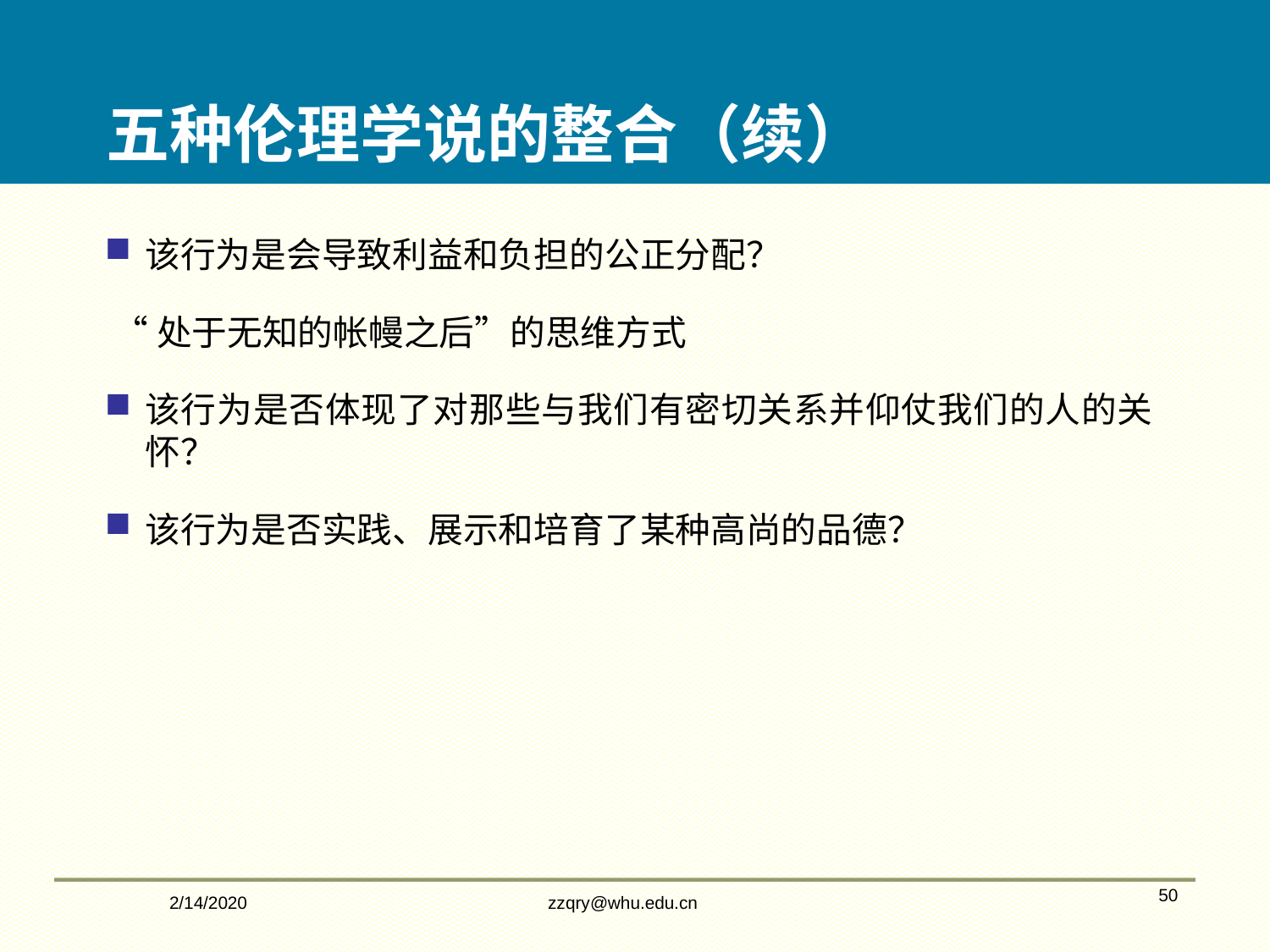

五种伦理学说的整合（续）
该行为是会导致利益和负担的公正分配？
 “处于无知的帐幔之后”的思维方式
该行为是否体现了对那些与我们有密切关系并仰仗我们的人的关怀？
该行为是否实践、展示和培育了某种高尚的品德？
2/14/2020
zzqry@whu.edu.cn
50